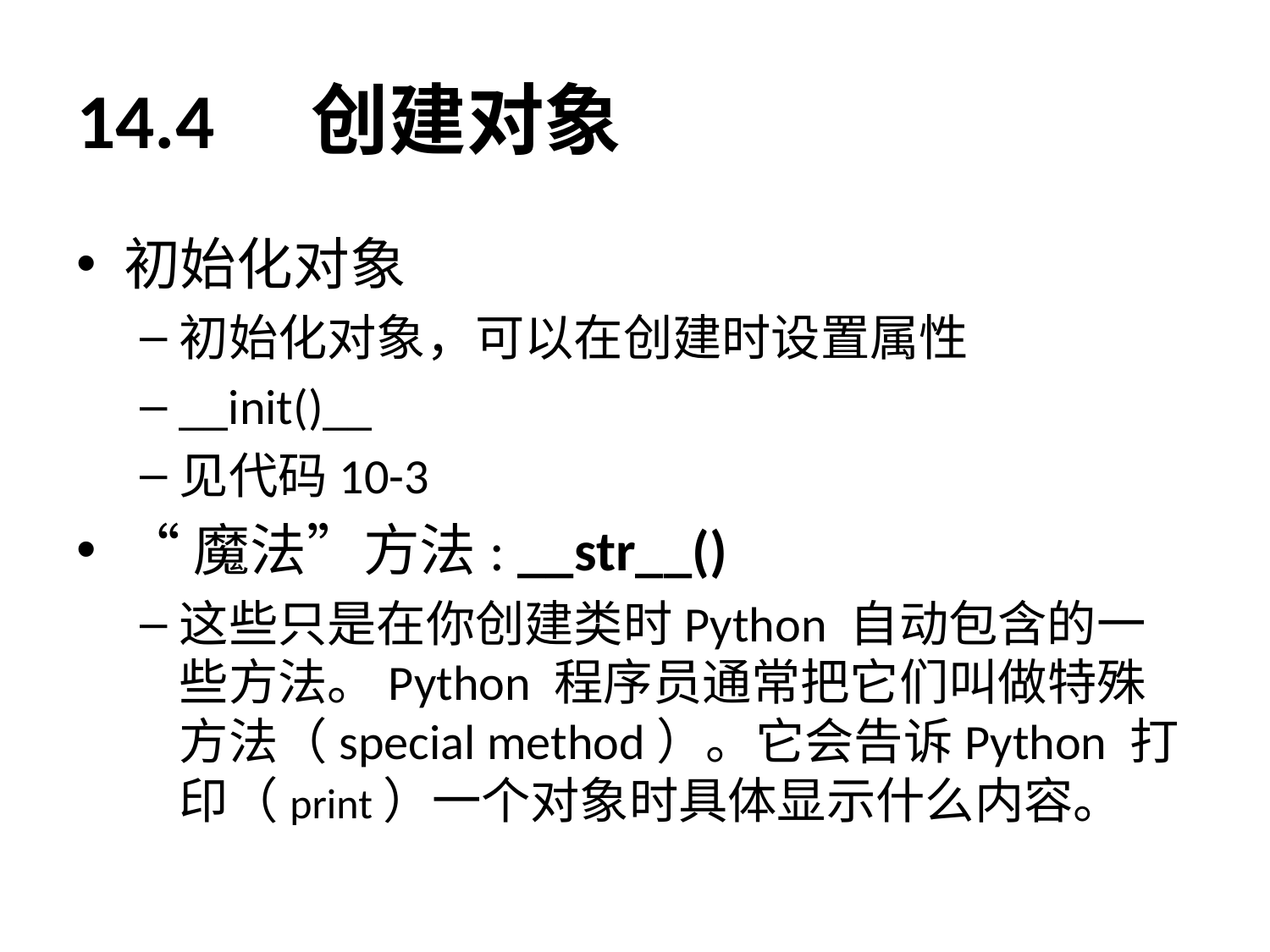

# 14.4　创建对象
初始化对象
初始化对象，可以在创建时设置属性
__init()__
见代码10-3
“魔法”方法: __str__()
这些只是在你创建类时Python 自动包含的一些方法。Python 程序员通常把它们叫做特殊方法（special method）。它会告诉Python 打印（print）一个对象时具体显示什么内容。